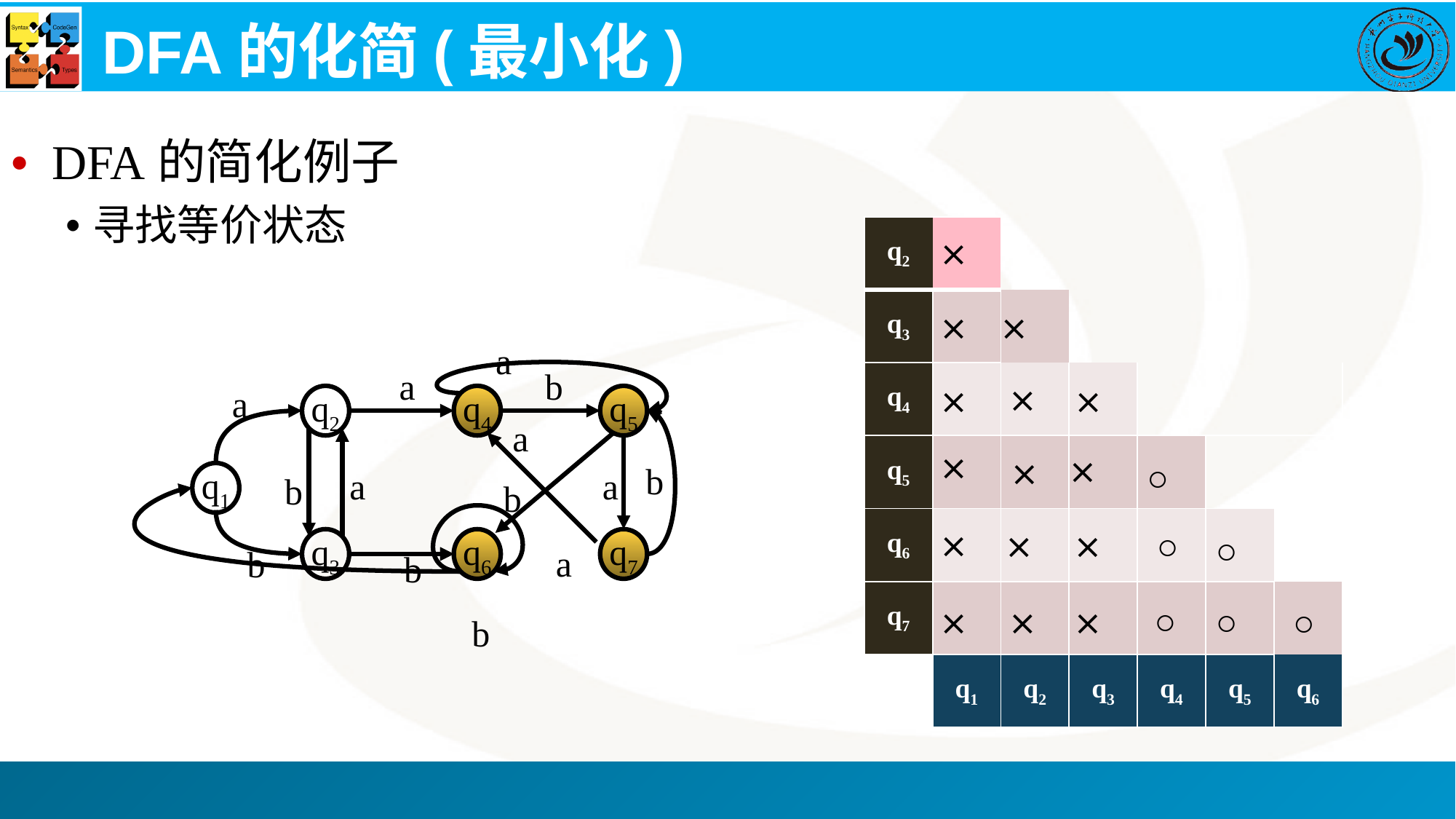

# DFA的化简(最小化)
DFA的简化例子
寻找等价状态
| q2 |  |  |  |  |  |  |
| --- | --- | --- | --- | --- | --- | --- |
| q3 |  |  |  |  |  |  |
| q4 |  |  |  |  |  |  |
| q5 |  |  |  |  |  |  |
| q6 |  |  |  |  |  |  |
| q7 |  |  |  |  |  |  |
|  | q1 | q2 | q3 | q4 | q5 | q6 |
×
×
×
a
a
b
a
q2
q4
q5
a

b
a
a
q1
b
b
q3
q6
q7
a
b
b
b
×
×
×
×
×
×
○
×
×
×
○
○
○
○
×
×
×
○
61